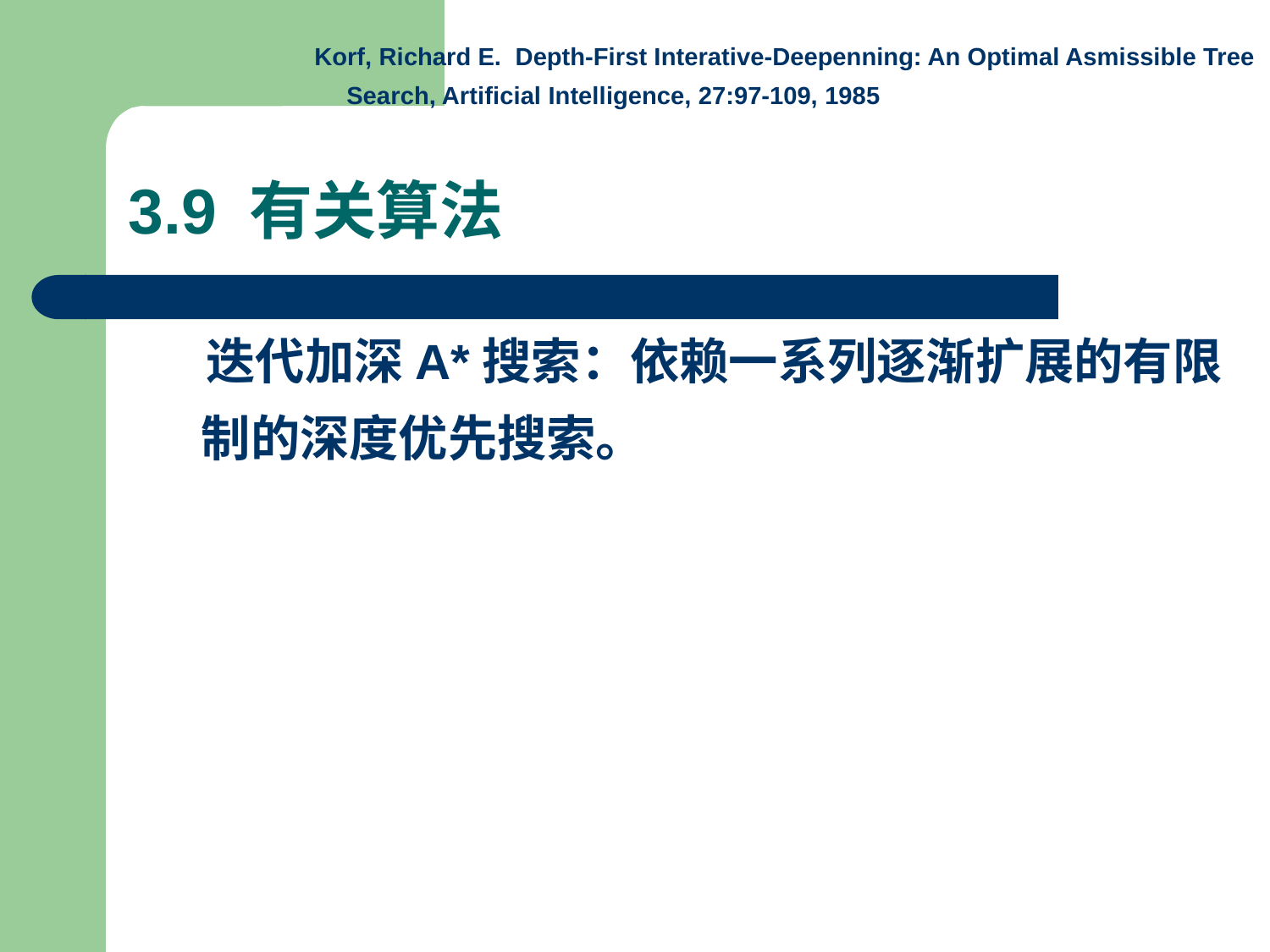

Korf, Richard E.  Depth-First Interative-Deepenning: An Optimal Asmissible Tree Search, Artificial Intelligence, 27:97-109, 1985
3.9 有关算法
      迭代加深A*搜索：依赖一系列逐渐扩展的有限制的深度优先搜索。
83